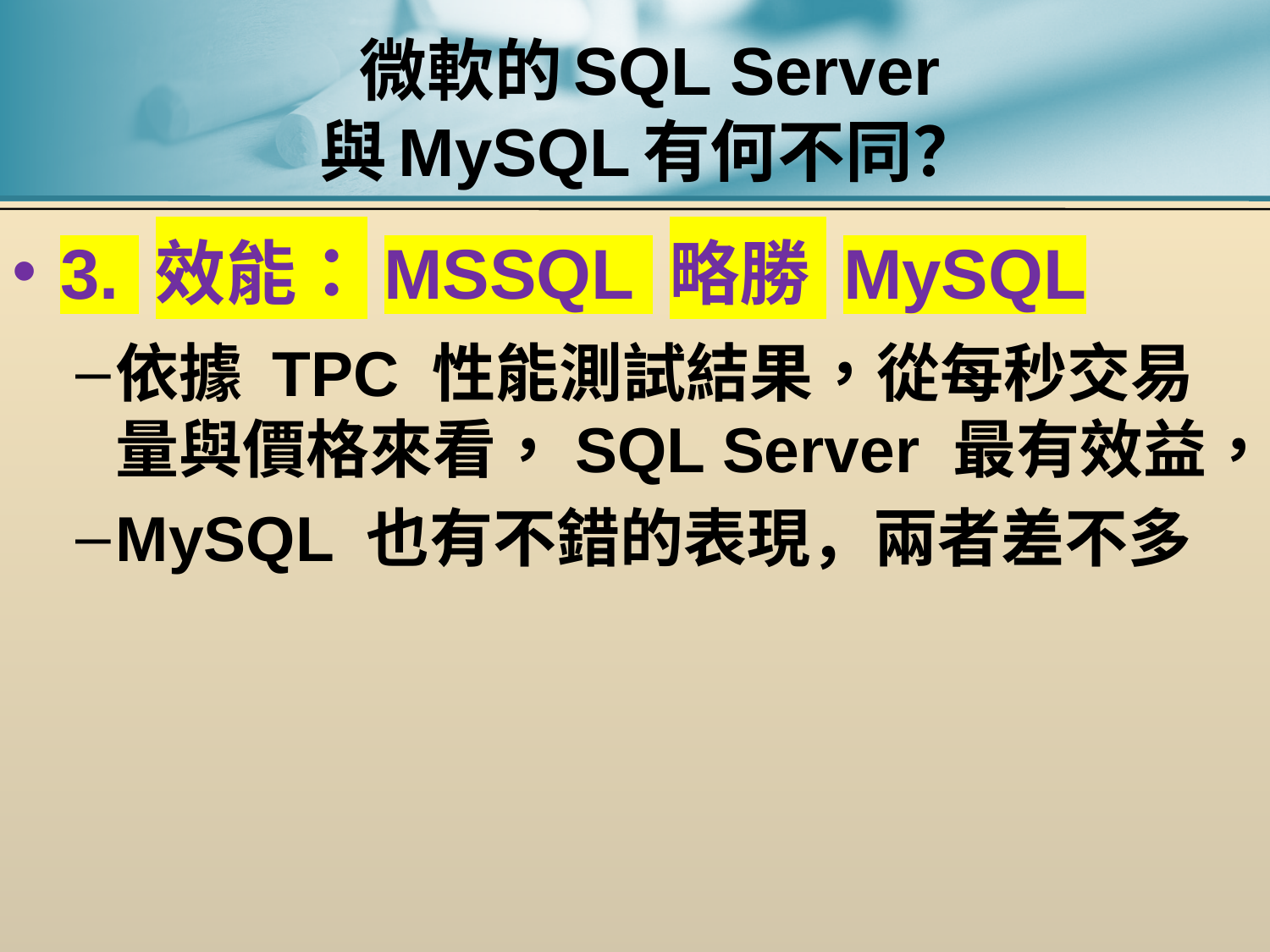

# 微軟的SQL Server 與MySQL有何不同？
3. 效能：MSSQL 略勝 MySQL
依據 TPC 性能測試結果，從每秒交易量與價格來看，SQL Server 最有效益，
MySQL 也有不錯的表現，兩者差不多